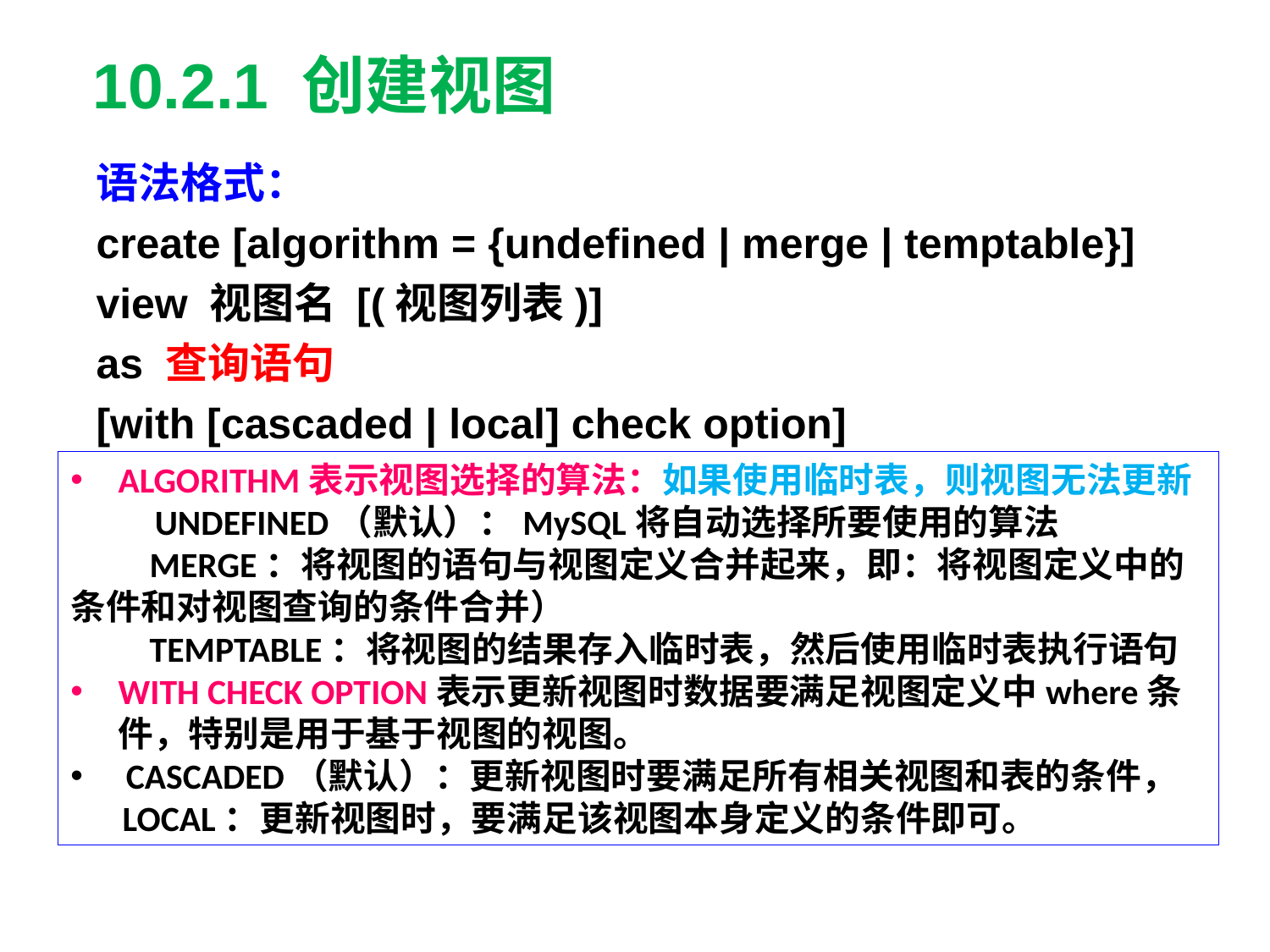

10.2.1 创建视图
语法格式：
create [algorithm = {undefined | merge | temptable}]
view 视图名 [(视图列表)]
as 查询语句
[with [cascaded | local] check option]
ALGORITHM表示视图选择的算法：如果使用临时表，则视图无法更新
   　 UNDEFINED（默认）：MySQL将自动选择所要使用的算法
　　MERGE：将视图的语句与视图定义合并起来，即：将视图定义中的条件和对视图查询的条件合并）
　　TEMPTABLE：将视图的结果存入临时表，然后使用临时表执行语句
WITH CHECK OPTION表示更新视图时数据要满足视图定义中where条件，特别是用于基于视图的视图。
 CASCADED（默认）：更新视图时要满足所有相关视图和表的条件，
　 LOCAL：更新视图时，要满足该视图本身定义的条件即可。